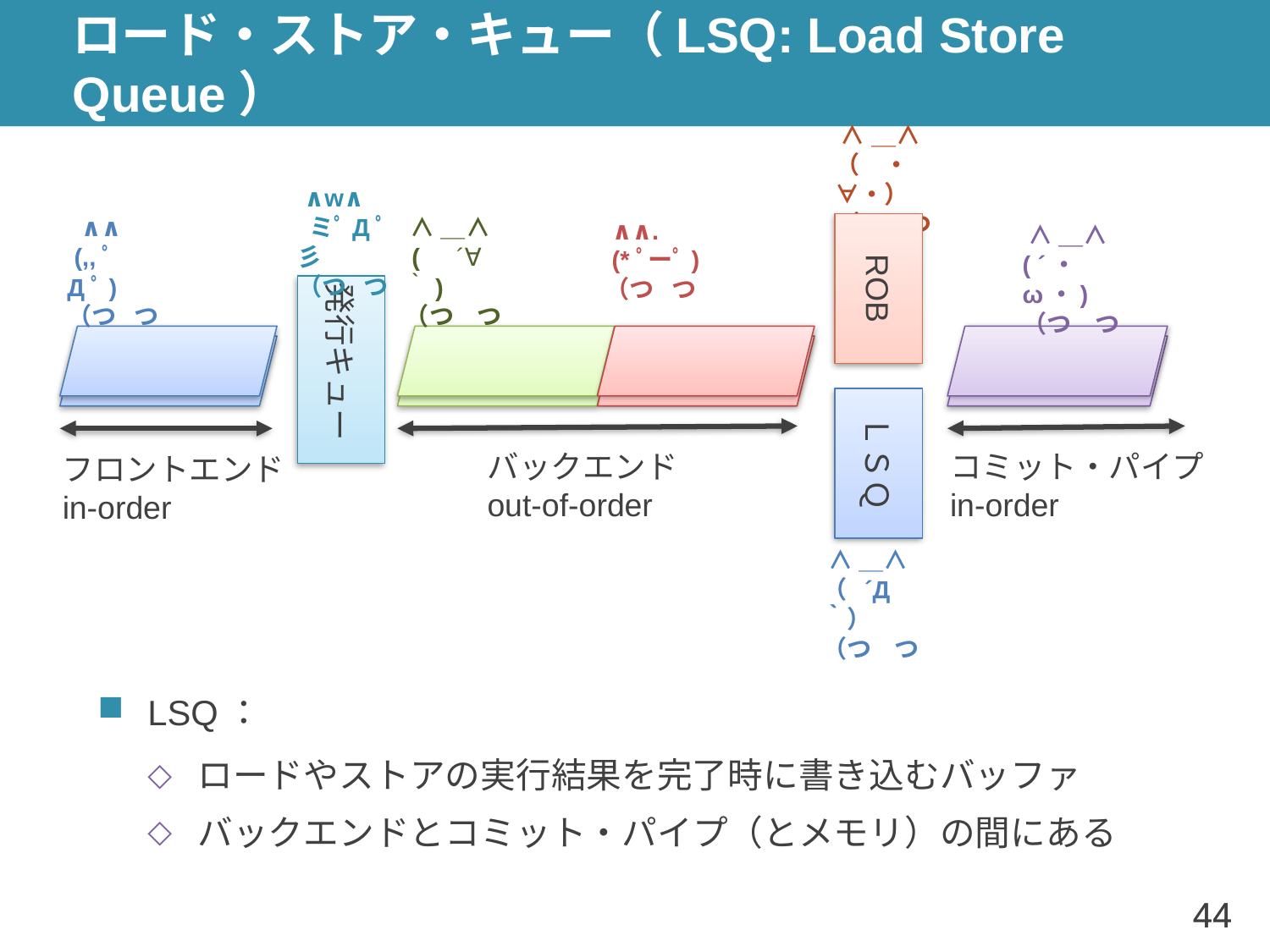

# ロード・ストア・キュー（LSQ: Load Store Queue）
 ∧＿∧
（　・∀・）（つ    つ
 ∧w∧
 ミﾟДﾟ彡
（つ   つ
  ∧∧
 (,,ﾟДﾟ)
（つ   つ
 ∧＿∧
 (　´∀｀)
（つ    つ
 ∧∧.
 (*ﾟーﾟ)（つ   つ
 ∧＿∧
( ´・ω・)（つ    つ
ROB
発行キュー

ＬＳＱ
バックエンド
out-of-order
コミット・パイプ
in-order
フロントエンド
in-order
 ∧＿∧
（  ´Д｀）
（つ    つ
LSQ：
ロードやストアの実行結果を完了時に書き込むバッファ
バックエンドとコミット・パイプ（とメモリ）の間にある